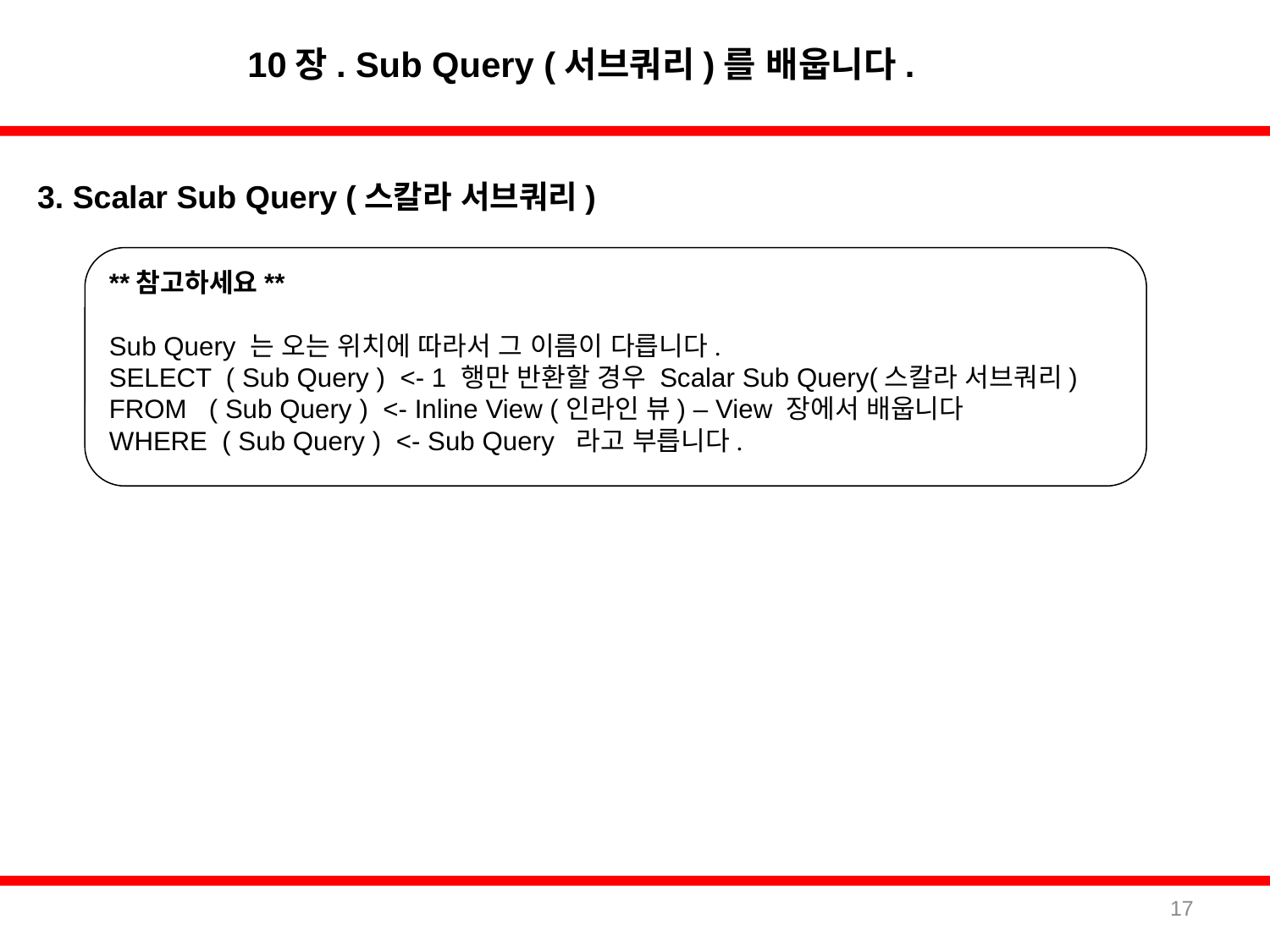

10장. Sub Query (서브쿼리)를 배웁니다.

3. Scalar Sub Query (스칼라 서브쿼리)
**참고하세요**

Sub Query 는 오는 위치에 따라서 그 이름이 다릅니다.
SELECT  ( Sub Query )  <- 1 행만 반환할 경우 Scalar Sub Query(스칼라 서브쿼리)
FROM   ( Sub Query )  <- Inline View (인라인 뷰) – View 장에서 배웁니다
WHERE  ( Sub Query )  <- Sub Query  라고 부릅니다.

17